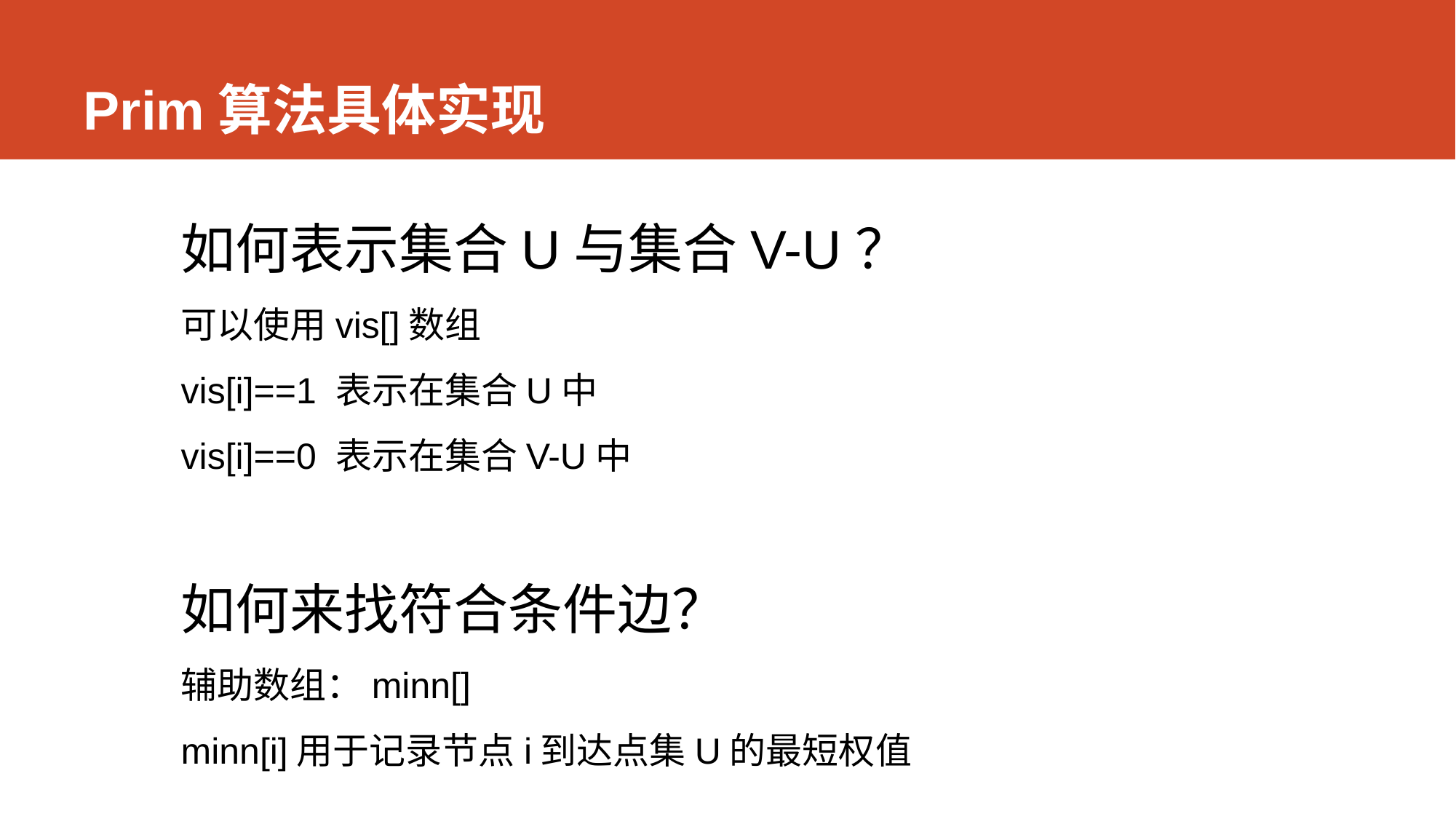

# Prim算法具体实现
如何表示集合U与集合V-U？
可以使用vis[]数组
vis[i]==1 表示在集合U中
vis[i]==0 表示在集合V-U中

如何来找符合条件边？
辅助数组：minn[]
minn[i]用于记录节点i到达点集U的最短权值